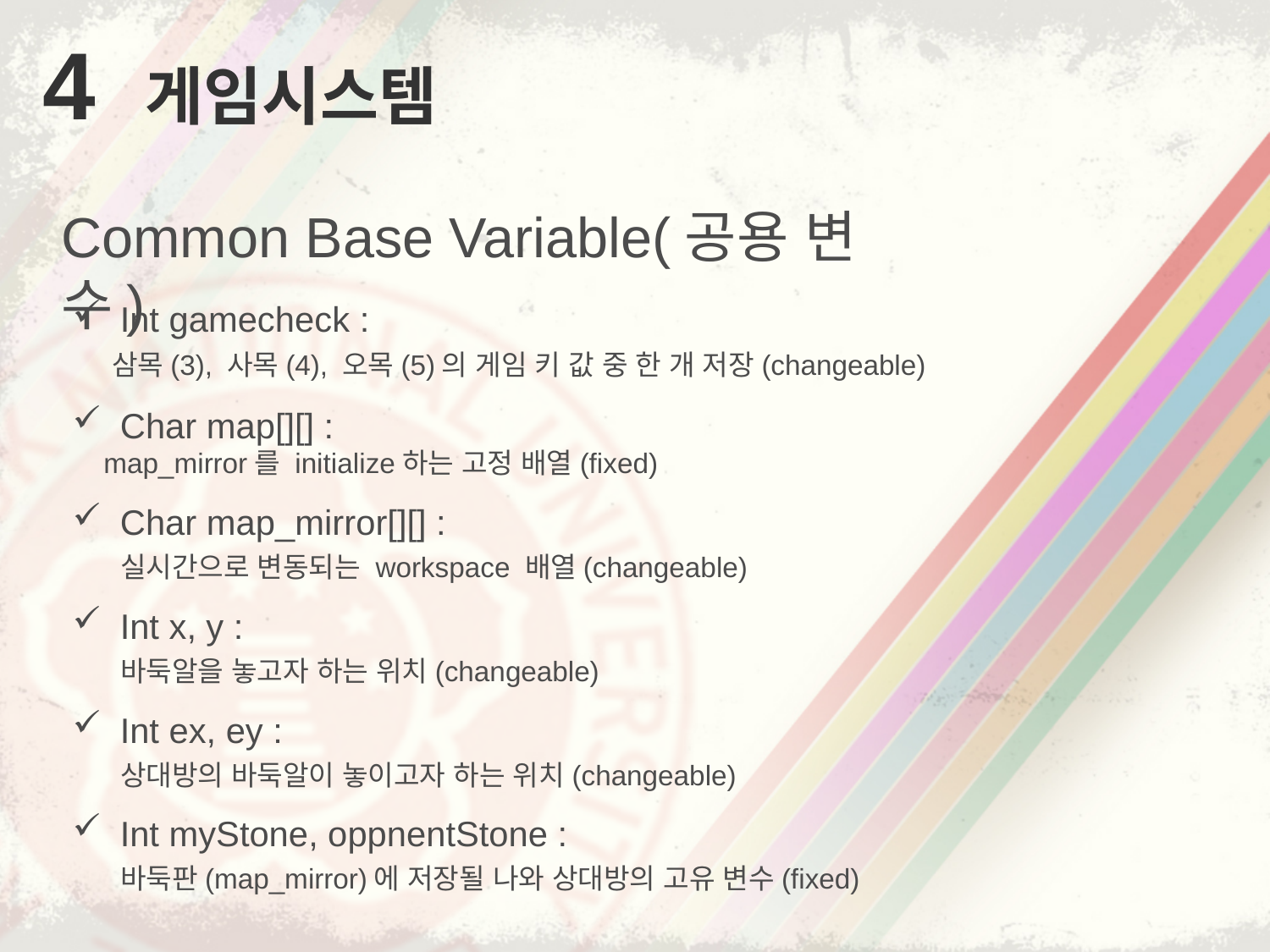

4  게임시스템

Common Base Variable(공용 변수)

Int gamecheck :
    삼목(3), 사목(4), 오목(5)의 게임 키 값 중 한 개 저장(changeable)

Char map[][] :
    map_mirror를 initialize하는 고정 배열(fixed)

Char map_mirror[][] :
    실시간으로 변동되는 workspace 배열(changeable)

Int x, y :
    바둑알을 놓고자 하는 위치(changeable)

Int ex, ey :
    상대방의 바둑알이 놓이고자 하는 위치(changeable)

Int myStone, oppnentStone :
    바둑판(map_mirror)에 저장될 나와 상대방의 고유 변수(fixed)